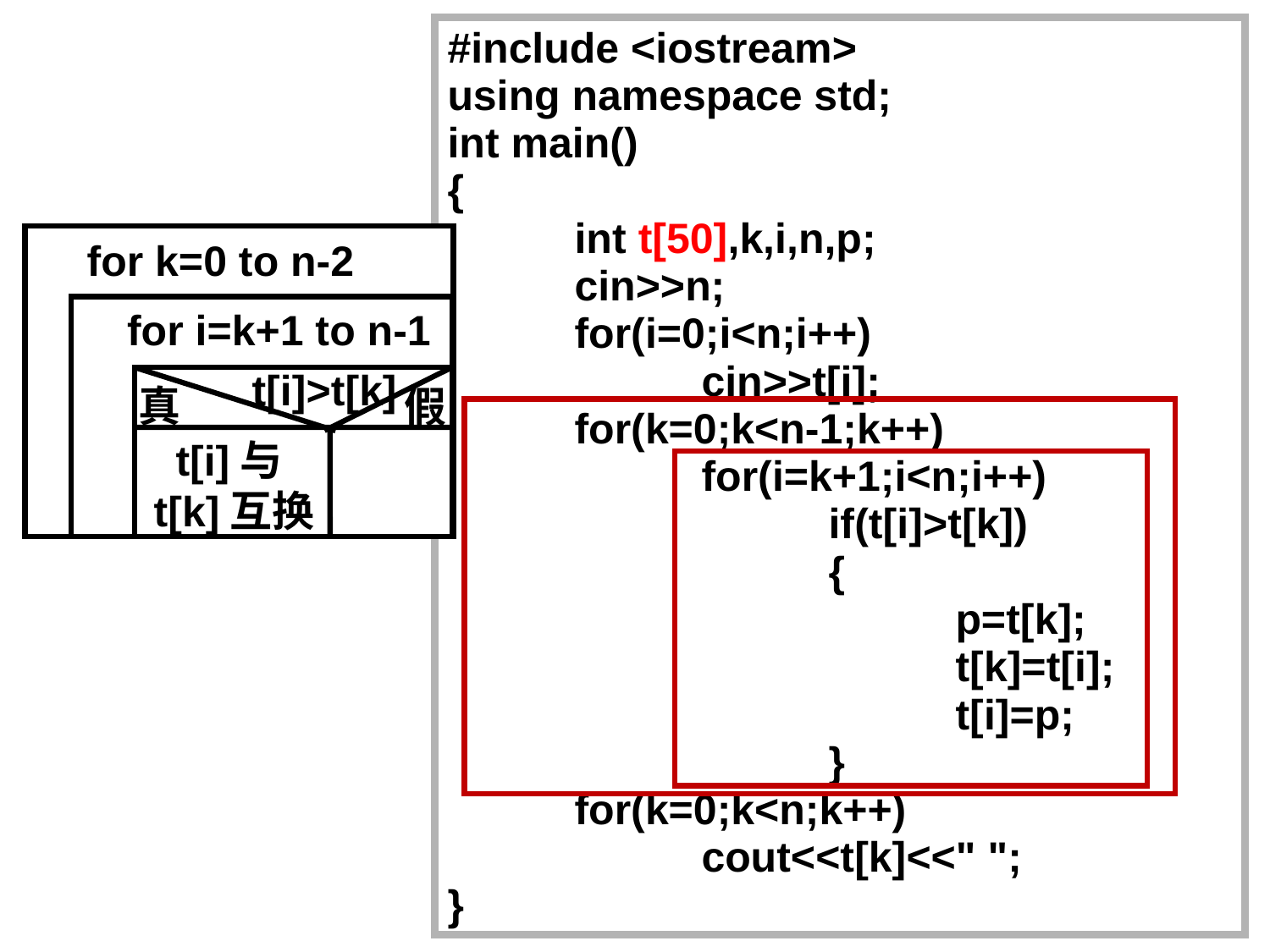

#include <iostream>
using namespace std;
int main()
{
	int t[50],k,i,n,p;
	cin>>n;
	for(i=0;i<n;i++)
		cin>>t[i];
	for(k=0;k<n-1;k++)
		for(i=k+1;i<n;i++)
			if(t[i]>t[k])
			{
				p=t[k];
				t[k]=t[i];
				t[i]=p;
			}
	for(k=0;k<n;k++)
		cout<<t[k]<<" ";
}

for k=0 to n-2

for i=k+1 to n-1
t[i]>t[k]

真
假

t[i]与t[k]互换